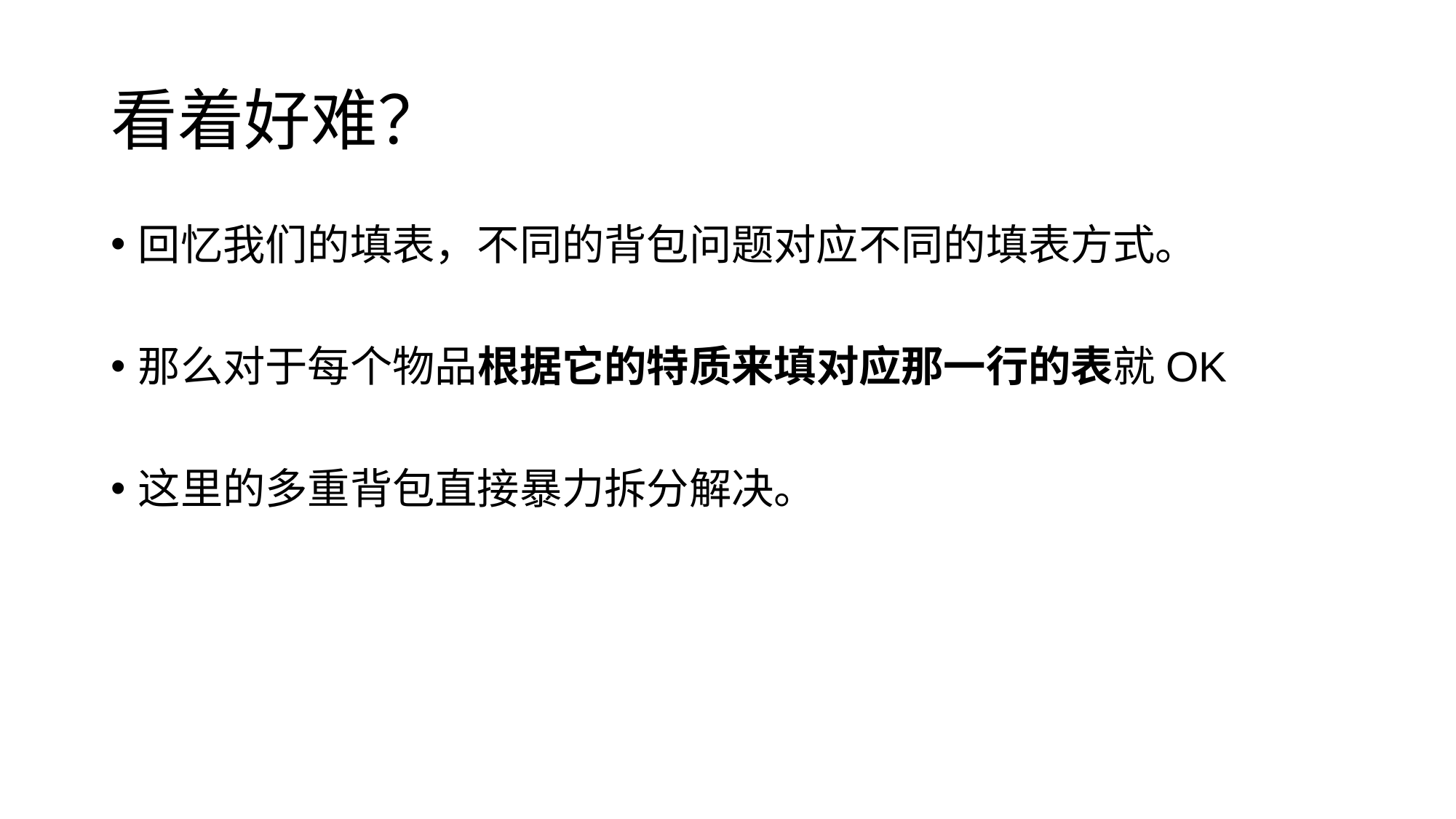

# 看着好难？
回忆我们的填表，不同的背包问题对应不同的填表方式。

那么对于每个物品根据它的特质来填对应那一行的表就OK

这里的多重背包直接暴力拆分解决。